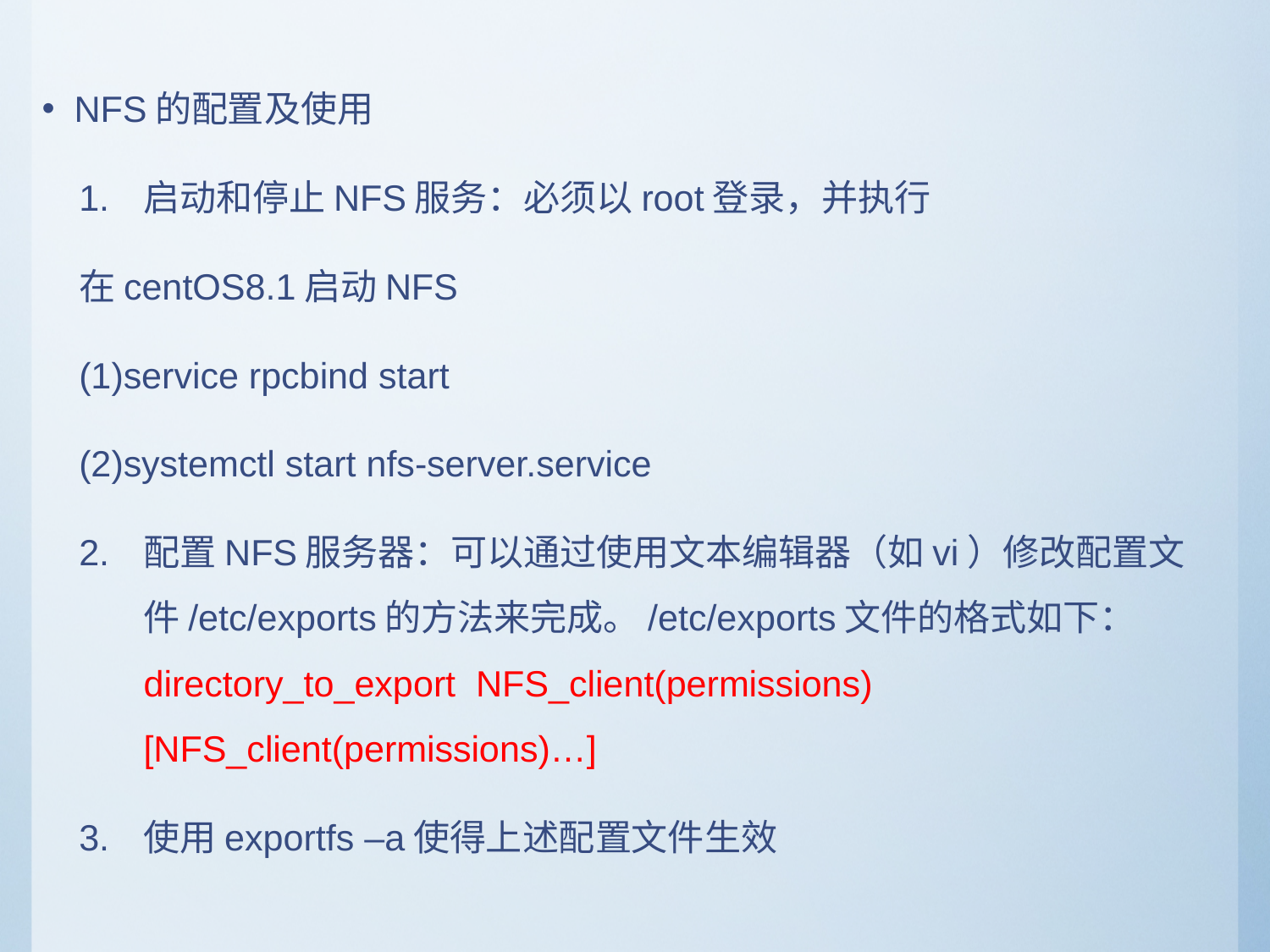

NFS的配置及使用
启动和停止NFS服务：必须以root登录，并执行
	在centOS8.1启动NFS
	(1)service rpcbind start
	(2)systemctl start nfs-server.service
配置NFS服务器：可以通过使用文本编辑器（如vi）修改配置文件/etc/exports的方法来完成。/etc/exports文件的格式如下：directory_to_export  NFS_client(permissions)  [NFS_client(permissions)…]
使用exportfs –a使得上述配置文件生效